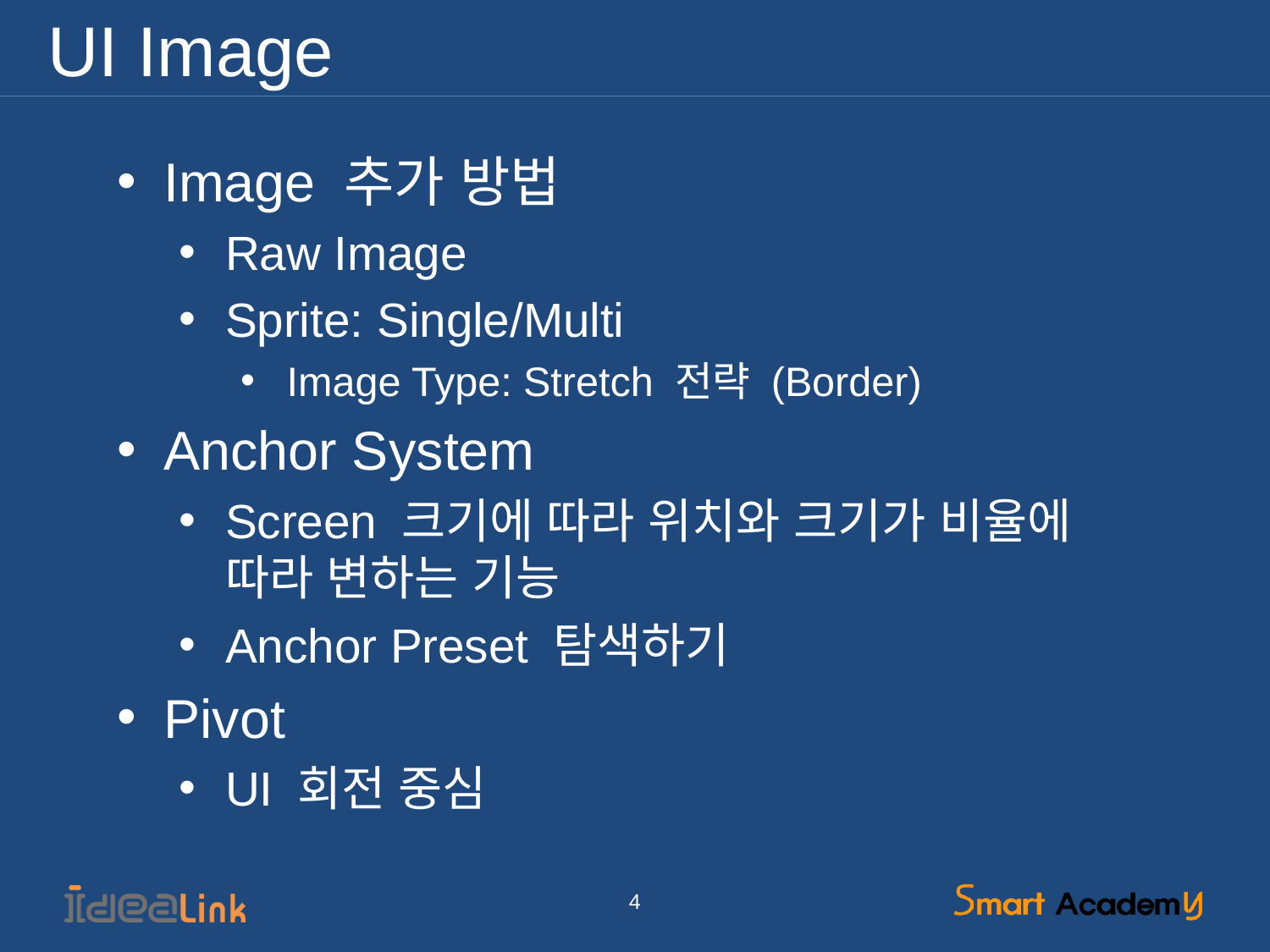

# UI Image
Image 추가 방법
Raw Image
Sprite: Single/Multi
Image Type: Stretch 전략 (Border)
Anchor System
Screen 크기에 따라 위치와 크기가 비율에 따라 변하는 기능
Anchor Preset 탐색하기
Pivot
UI 회전 중심

4